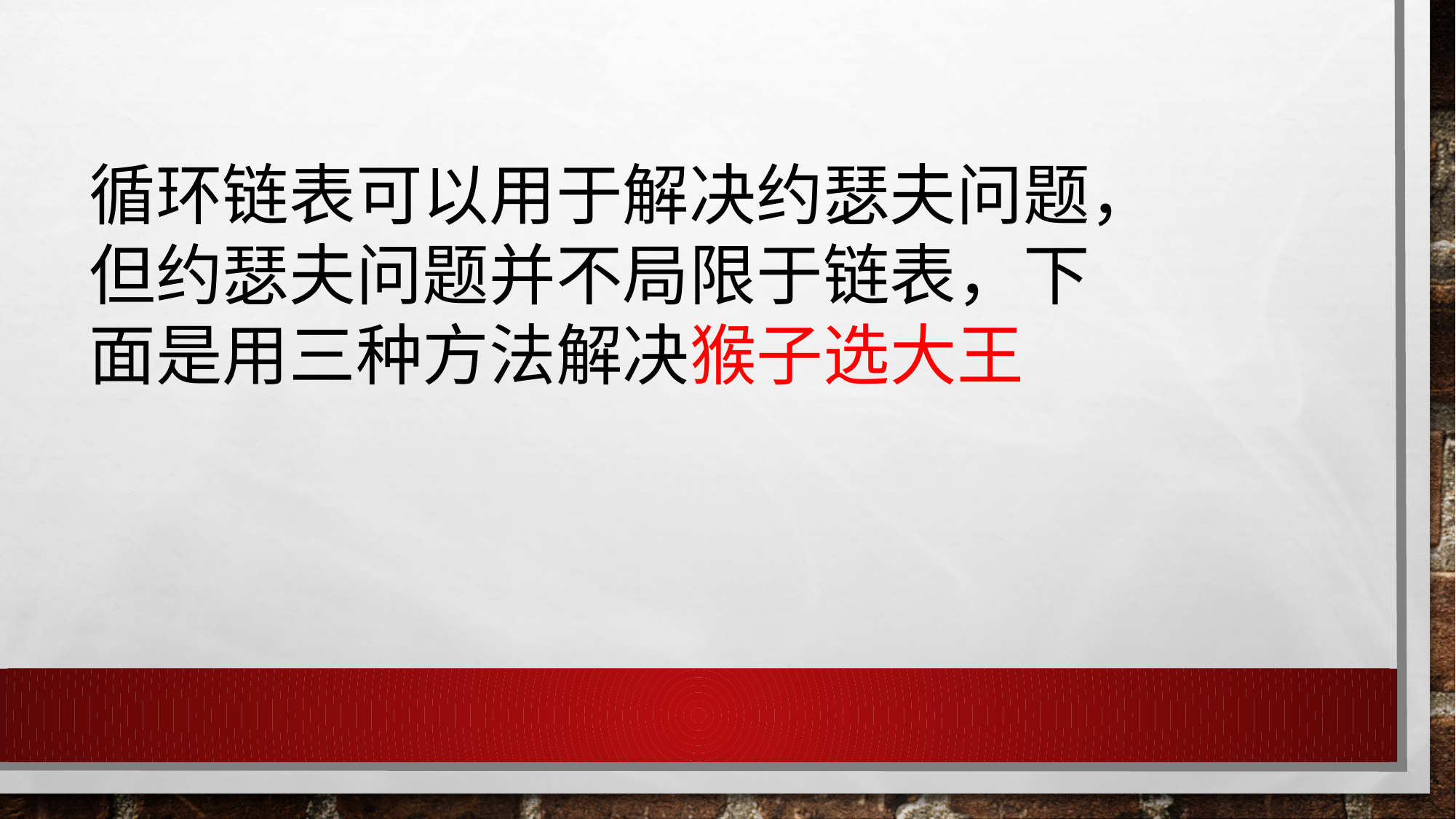

循环链表可以用于解决约瑟夫问题，但约瑟夫问题并不局限于链表，下面是用三种方法解决猴子选大王